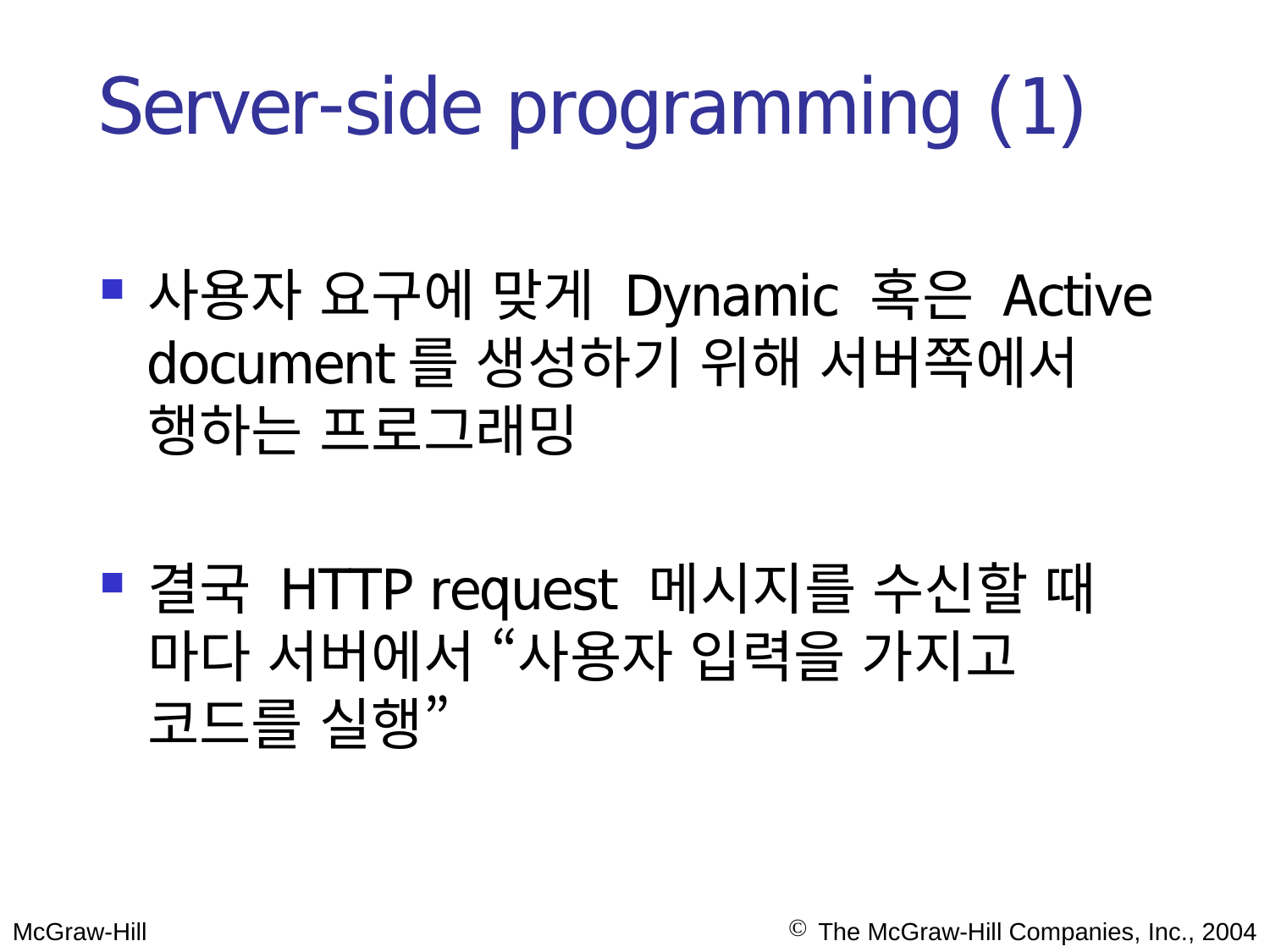

# Server-side programming (1)
사용자 요구에 맞게 Dynamic 혹은 Active document를 생성하기 위해 서버쪽에서 행하는 프로그래밍

결국 HTTP request 메시지를 수신할 때 마다 서버에서 “사용자 입력을 가지고 코드를 실행”